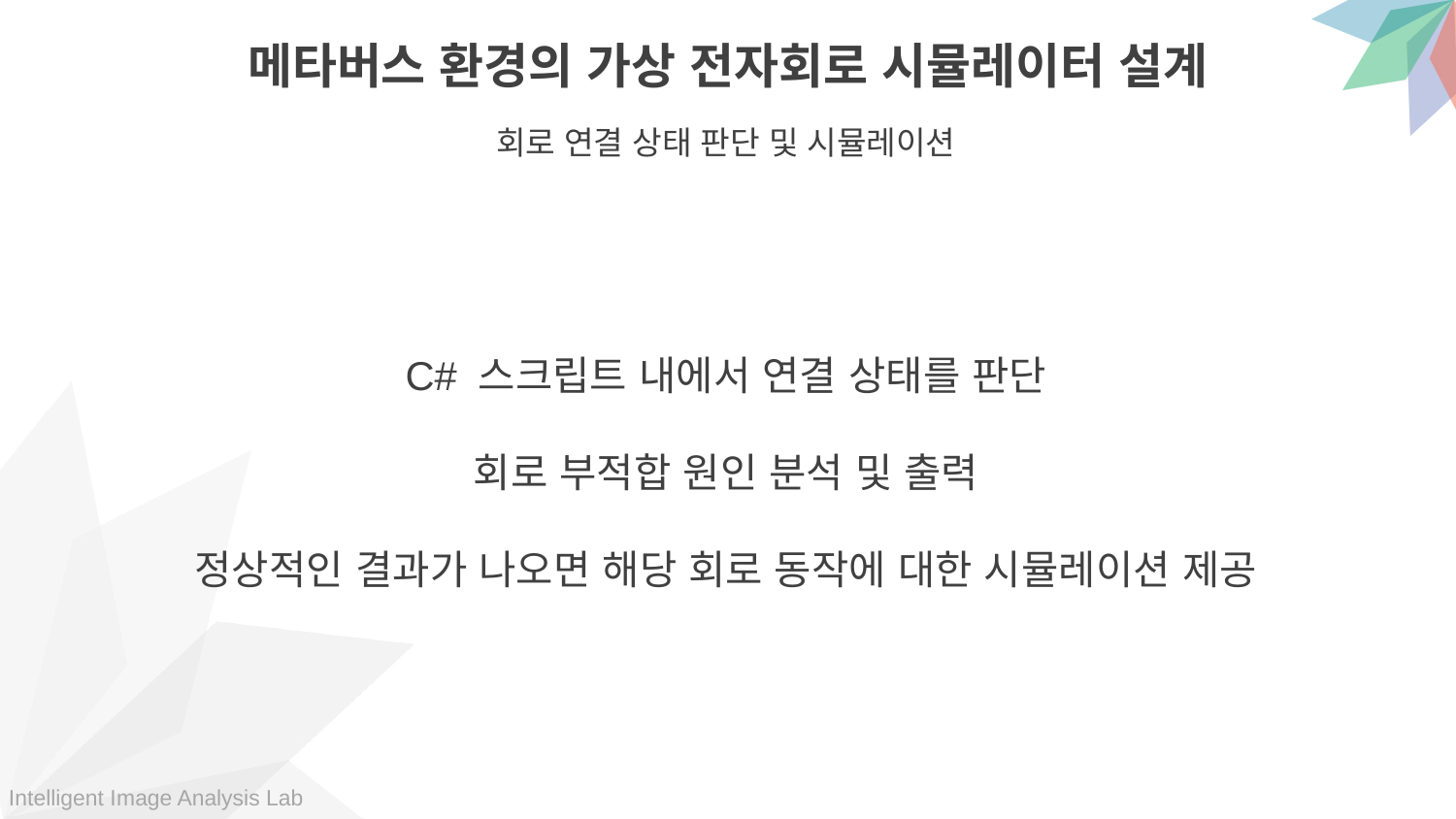

메타버스 환경의 가상 전자회로 시뮬레이터 설계
회로 연결 상태 판단 및 시뮬레이션
C# 스크립트 내에서 연결 상태를 판단
회로 부적합 원인 분석 및 출력
정상적인 결과가 나오면 해당 회로 동작에 대한 시뮬레이션 제공